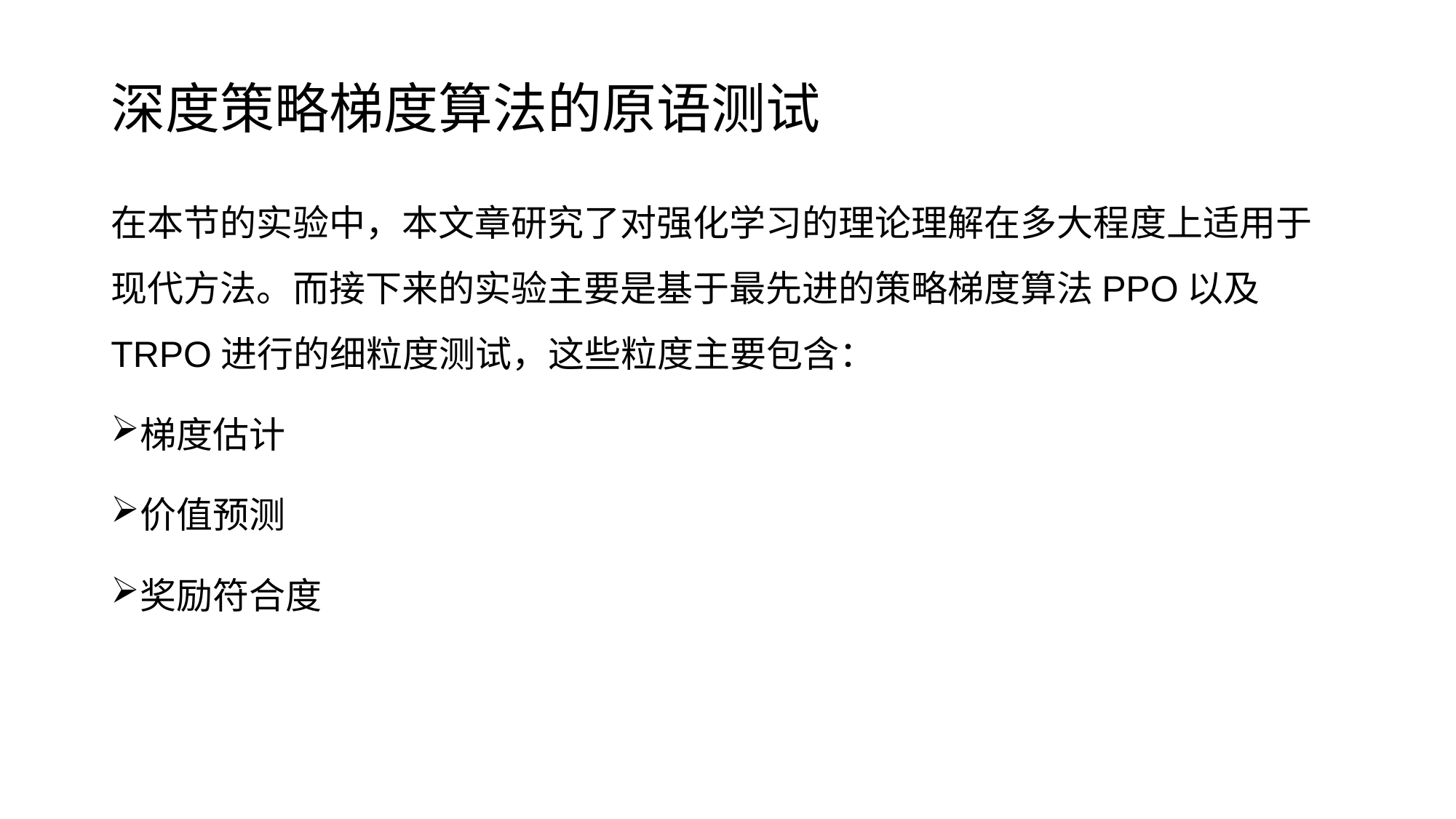

# 深度策略梯度算法的原语测试
在本节的实验中，本文章研究了对强化学习的理论理解在多大程度上适用于现代方法。而接下来的实验主要是基于最先进的策略梯度算法PPO以及TRPO进行的细粒度测试，这些粒度主要包含：
梯度估计
价值预测
奖励符合度